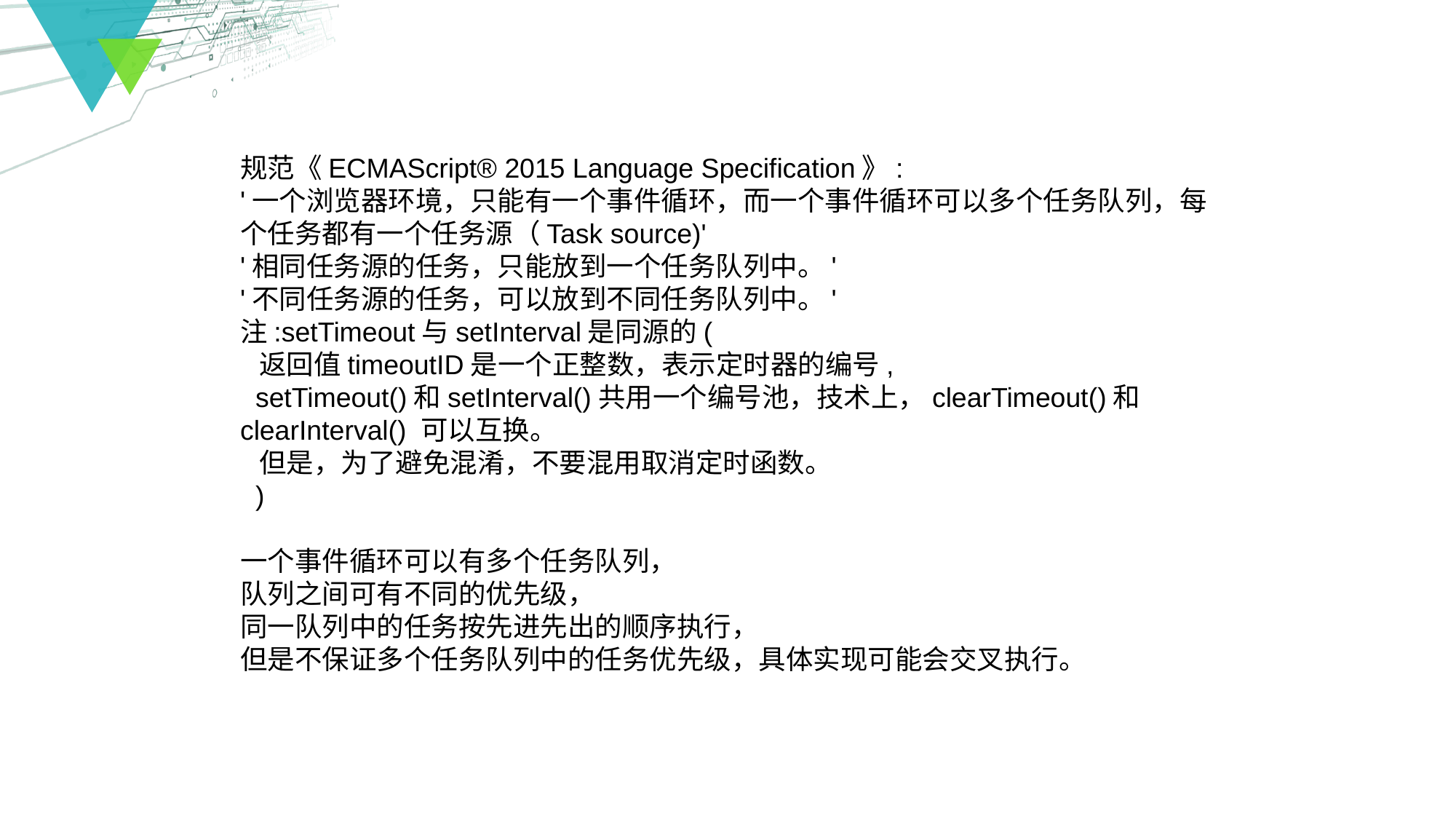

规范《ECMAScript® 2015 Language Specification》:
'一个浏览器环境，只能有一个事件循环，而一个事件循环可以多个任务队列，每个任务都有一个任务源（Task source)'
'相同任务源的任务，只能放到一个任务队列中。'
'不同任务源的任务，可以放到不同任务队列中。'
注:setTimeout与setInterval是同源的(
  返回值timeoutID是一个正整数，表示定时器的编号,
  setTimeout()和setInterval()共用一个编号池，技术上，clearTimeout()和 clearInterval() 可以互换。
  但是，为了避免混淆，不要混用取消定时函数。
  )

一个事件循环可以有多个任务队列，
队列之间可有不同的优先级，
同一队列中的任务按先进先出的顺序执行，
但是不保证多个任务队列中的任务优先级，具体实现可能会交叉执行。